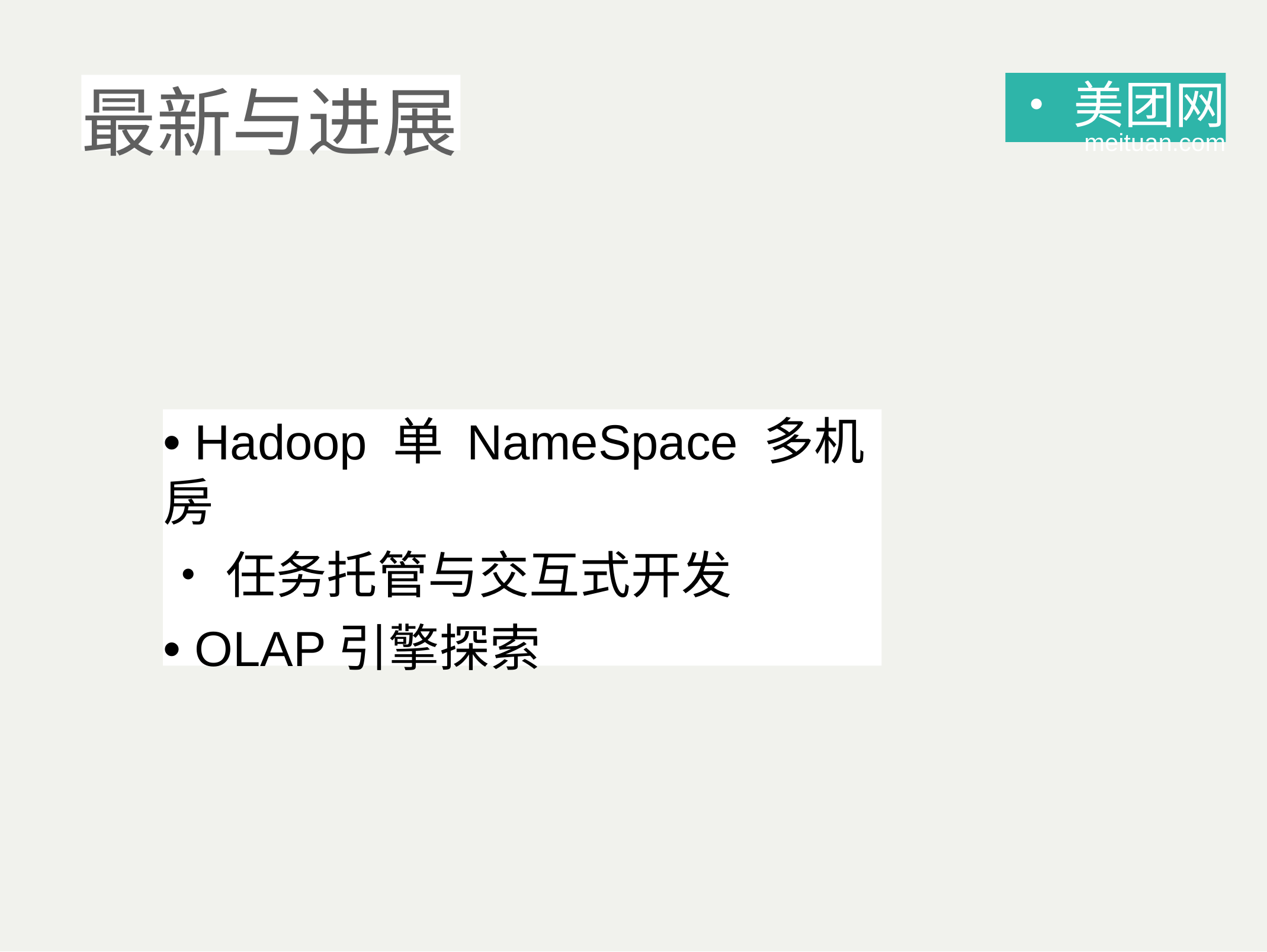

•美团网
meituan.com
最新与进展
• Hadoop 单 NameSpace 多机房
•任务托管与交互式开发
• OLAP引擎探索